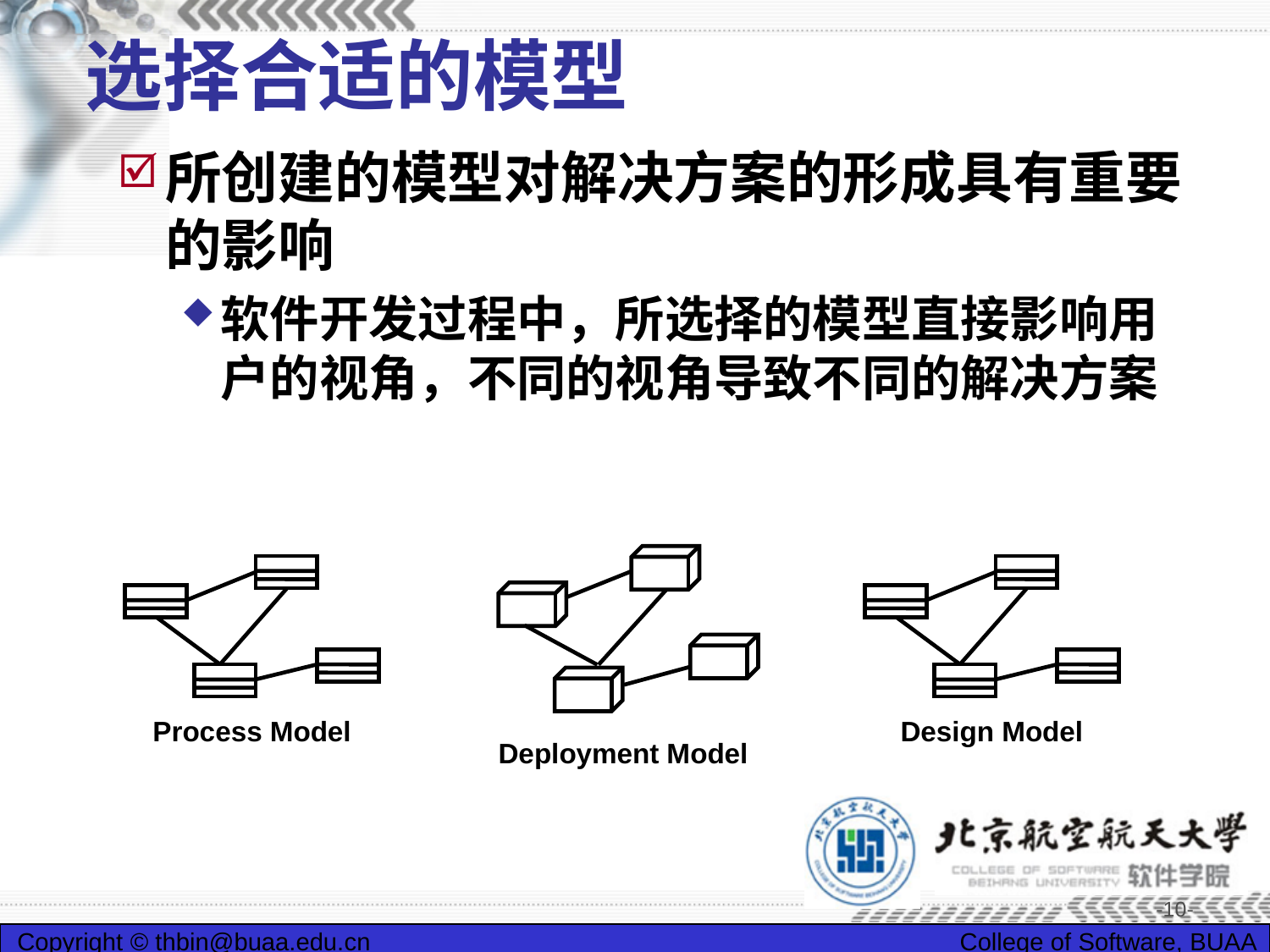

# 选择合适的模型
所创建的模型对解决方案的形成具有重要的影响
软件开发过程中，所选择的模型直接影响用户的视角，不同的视角导致不同的解决方案

Deployment Model

Process Model

Design Model
-10-